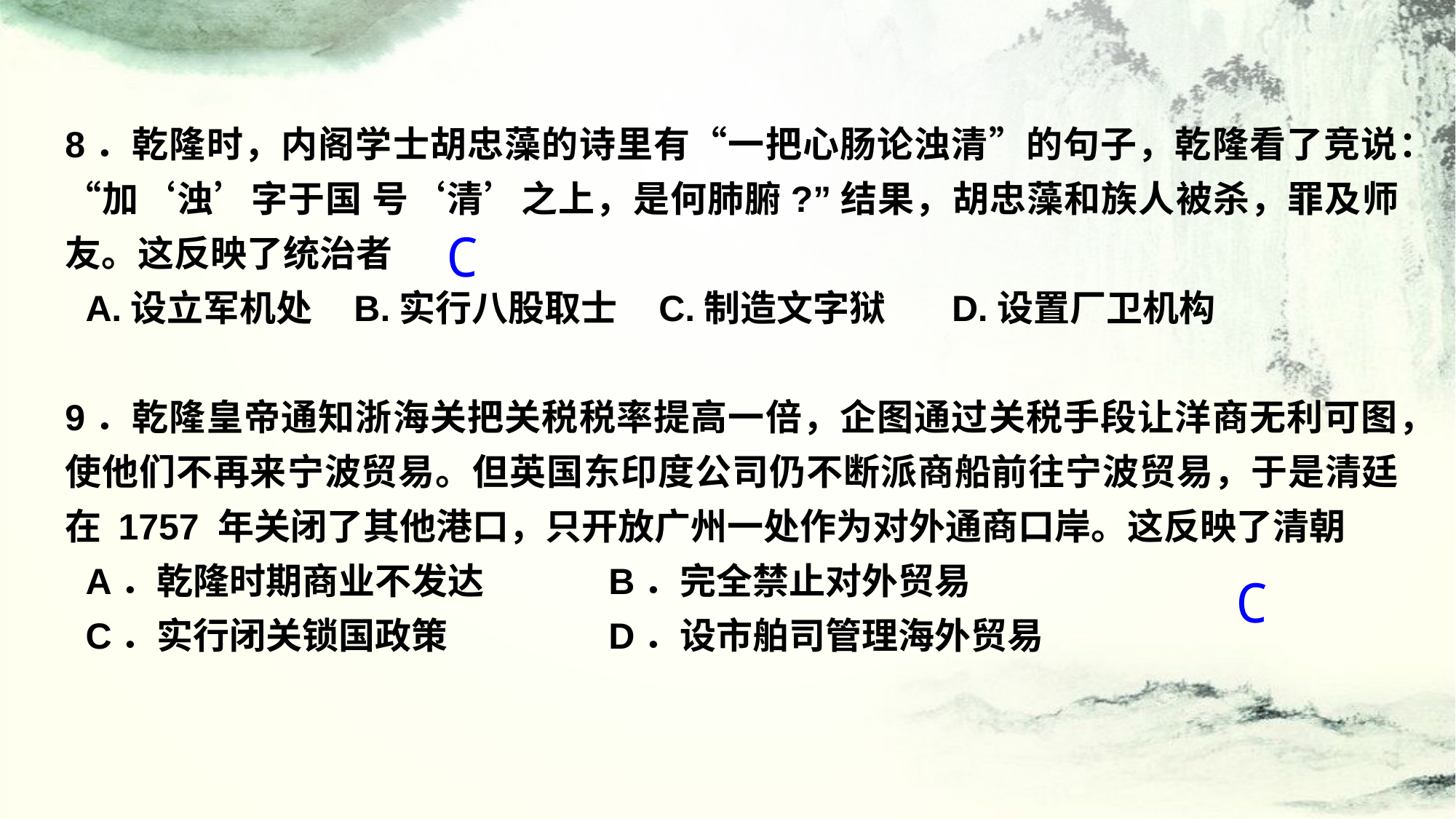

8．乾隆时，内阁学士胡忠藻的诗里有“一把心肠论浊清”的句子，乾隆看了竞说：“加‘浊’字于国 号‘清’之上，是何肺腑?”结果，胡忠藻和族人被杀，罪及师友。这反映了统治者
  A.设立军机处    B.实行八股取士    C.制造文字狱       D.设置厂卫机构

9．乾隆皇帝通知浙海关把关税税率提高一倍，企图通过关税手段让洋商无利可图，使他们不再来宁波贸易。但英国东印度公司仍不断派商船前往宁波贸易，于是清廷在 1757 年关闭了其他港口，只开放广州一处作为对外通商口岸。这反映了清朝
  A．乾隆时期商业不发达	            B．完全禁止对外贸易
  C．实行闭关锁国政策	            D．设市舶司管理海外贸易
C
C